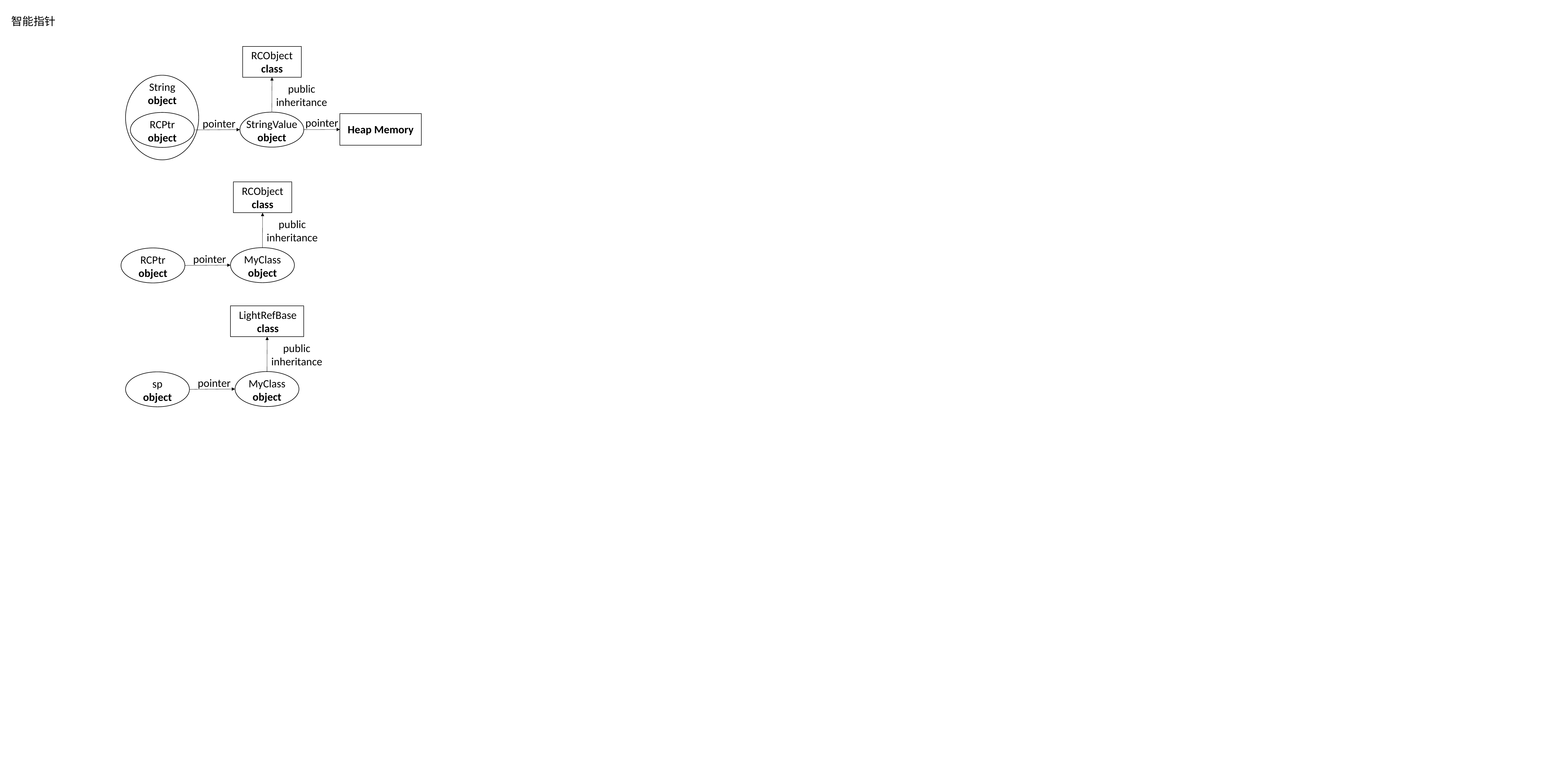

智能指针

RCObject
class

String
object
public
inheritance

pointer

pointer
StringValue
object
RCPtr
object
Heap Memory

RCObject
class
public
inheritance

pointer
MyClass
object
RCPtr
object

LightRefBase
class
public
inheritance

pointer
MyClass
object
sp
object